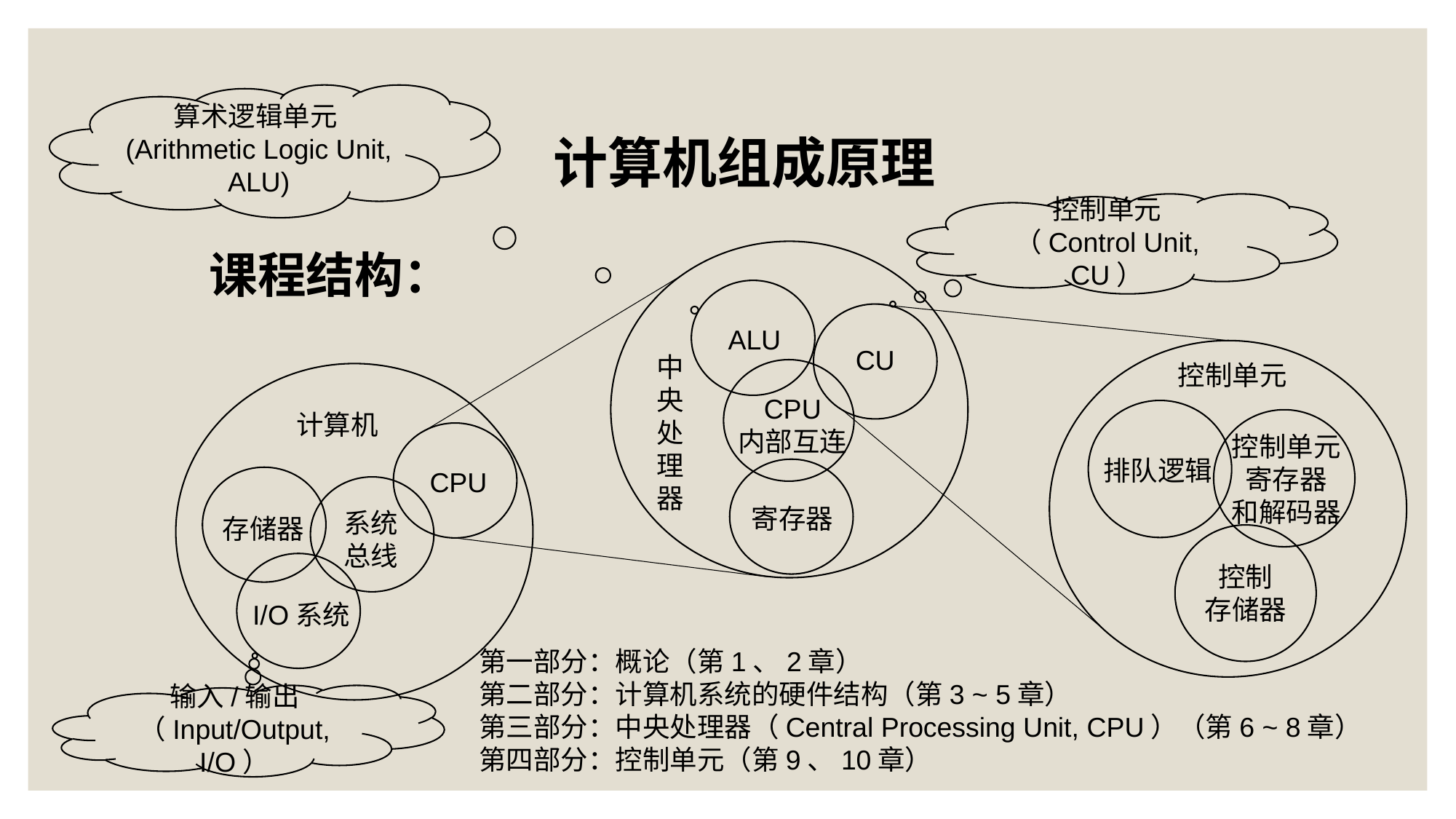

算术逻辑单元(Arithmetic Logic Unit, ALU)
计算机组成原理

课程结构：
控制单元
（Control Unit, CU）

ALU
CU

中央处理器
控制单元

CPU
内部互连

计算机

控制单元
寄存器
和解码器
排队逻辑

CPU

寄存器
系统
总线
存储器

控制
存储器
I/O系统
第一部分：概论（第1、2章）
第二部分：计算机系统的硬件结构（第3 ~ 5章）
第三部分：中央处理器（Central Processing Unit, CPU）（第6 ~ 8章）
第四部分：控制单元（第9、10章）
输入/输出
（Input/Output, I/O）